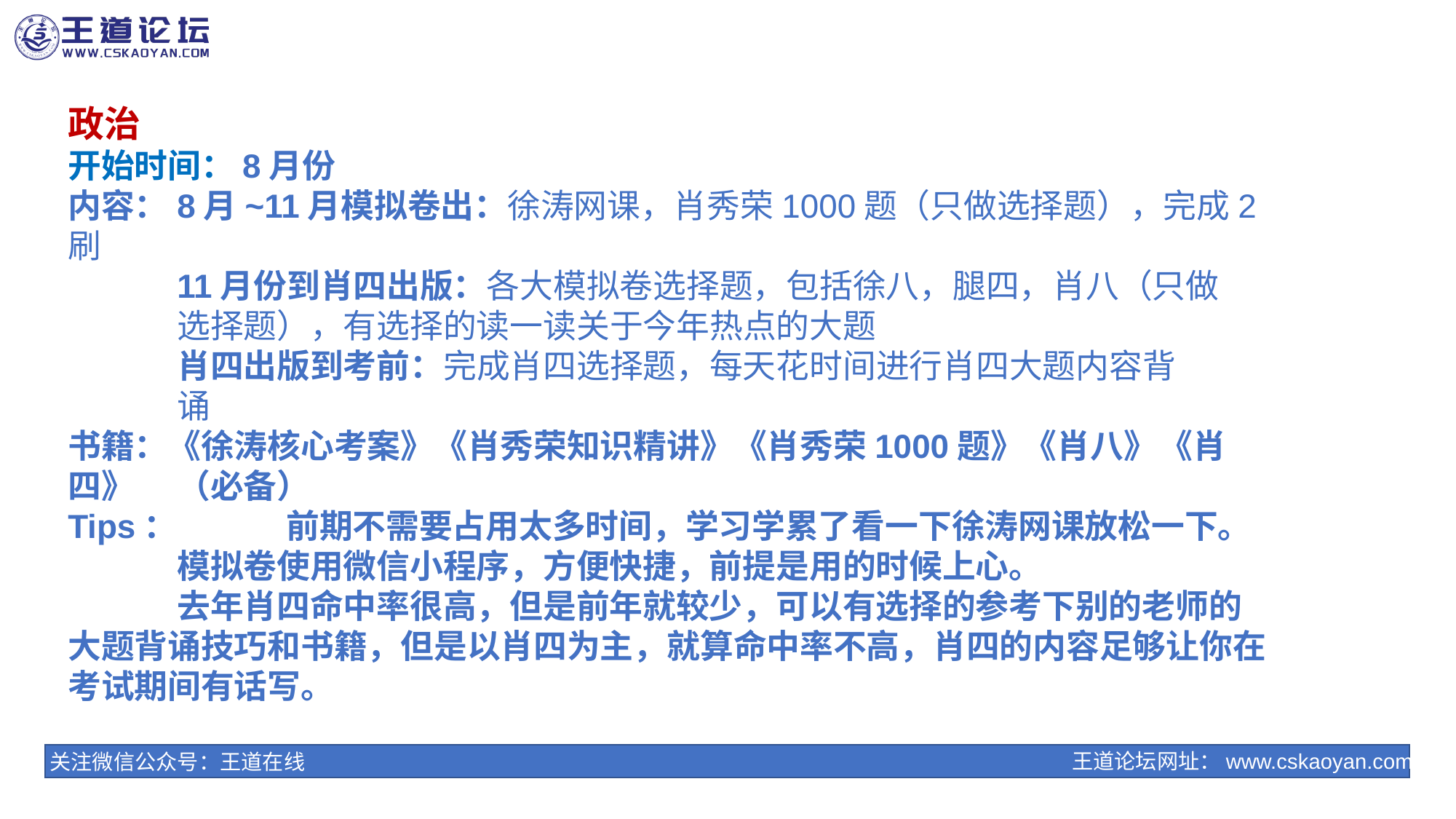

政治
开始时间：8月份
内容：	8月~11月模拟卷出：徐涛网课，肖秀荣1000题（只做选择题），完成2刷
	11月份到肖四出版：各大模拟卷选择题，包括徐八，腿四，肖八（只做		选择题），有选择的读一读关于今年热点的大题
	肖四出版到考前：完成肖四选择题，每天花时间进行肖四大题内容背		诵
书籍：《徐涛核心考案》《肖秀荣知识精讲》《肖秀荣1000题》《肖八》	《肖四》	（必备）
Tips：	前期不需要占用太多时间，学习学累了看一下徐涛网课放松一下。
	模拟卷使用微信小程序，方便快捷，前提是用的时候上心。
	去年肖四命中率很高，但是前年就较少，可以有选择的参考下别的老师的	大题背诵技巧和书籍，但是以肖四为主，就算命中率不高，肖四的内容足够让你在考试期间有话写。
王道论坛网址：www.cskaoyan.com
关注微信公众号：王道在线